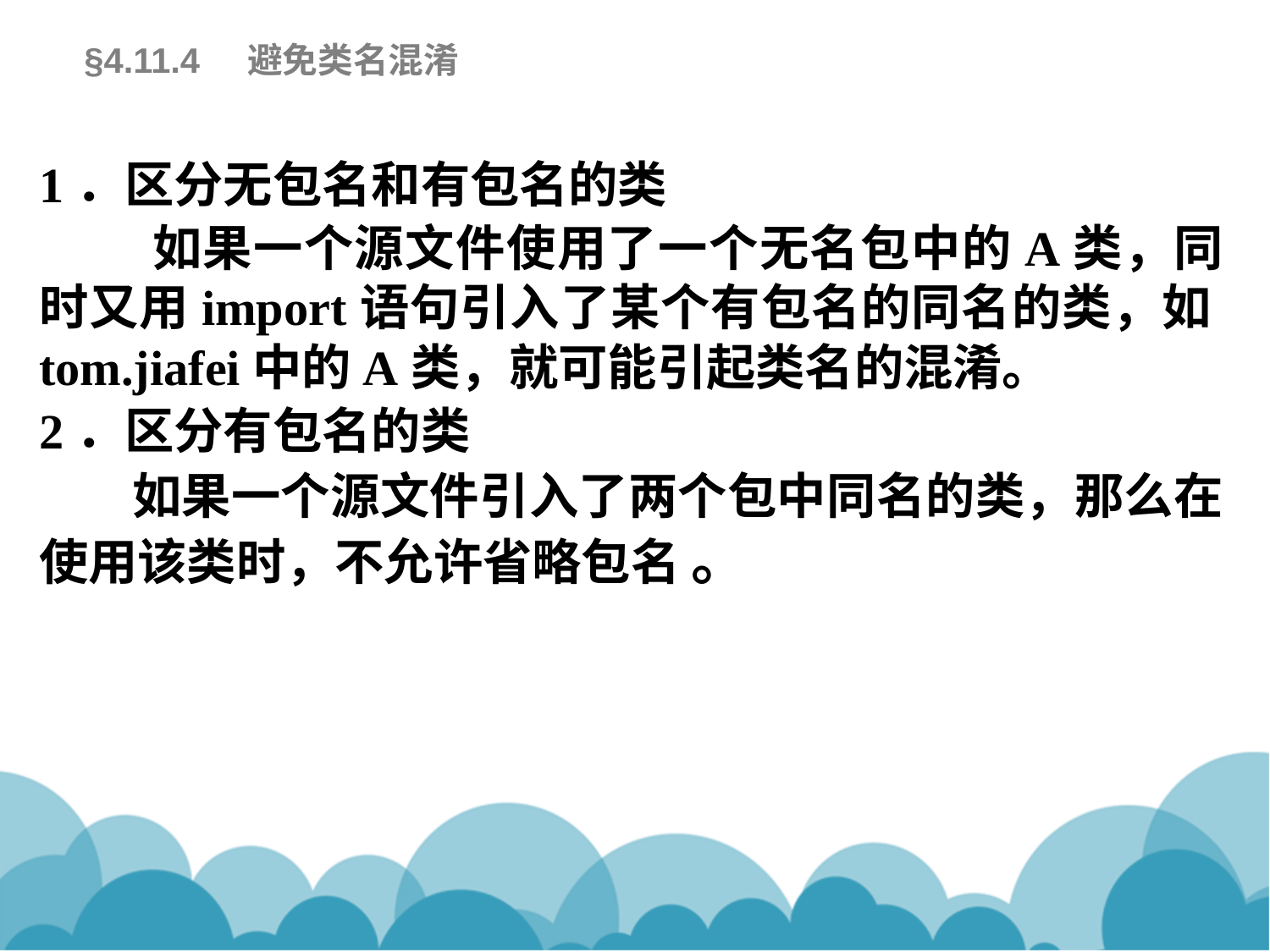

§4.11.4    避免类名混淆
1．区分无包名和有包名的类
        如果一个源文件使用了一个无名包中的A类，同时又用import语句引入了某个有包名的同名的类，如tom.jiafei中的A类，就可能引起类名的混淆。
2．区分有包名的类
       如果一个源文件引入了两个包中同名的类，那么在使用该类时，不允许省略包名 。

114